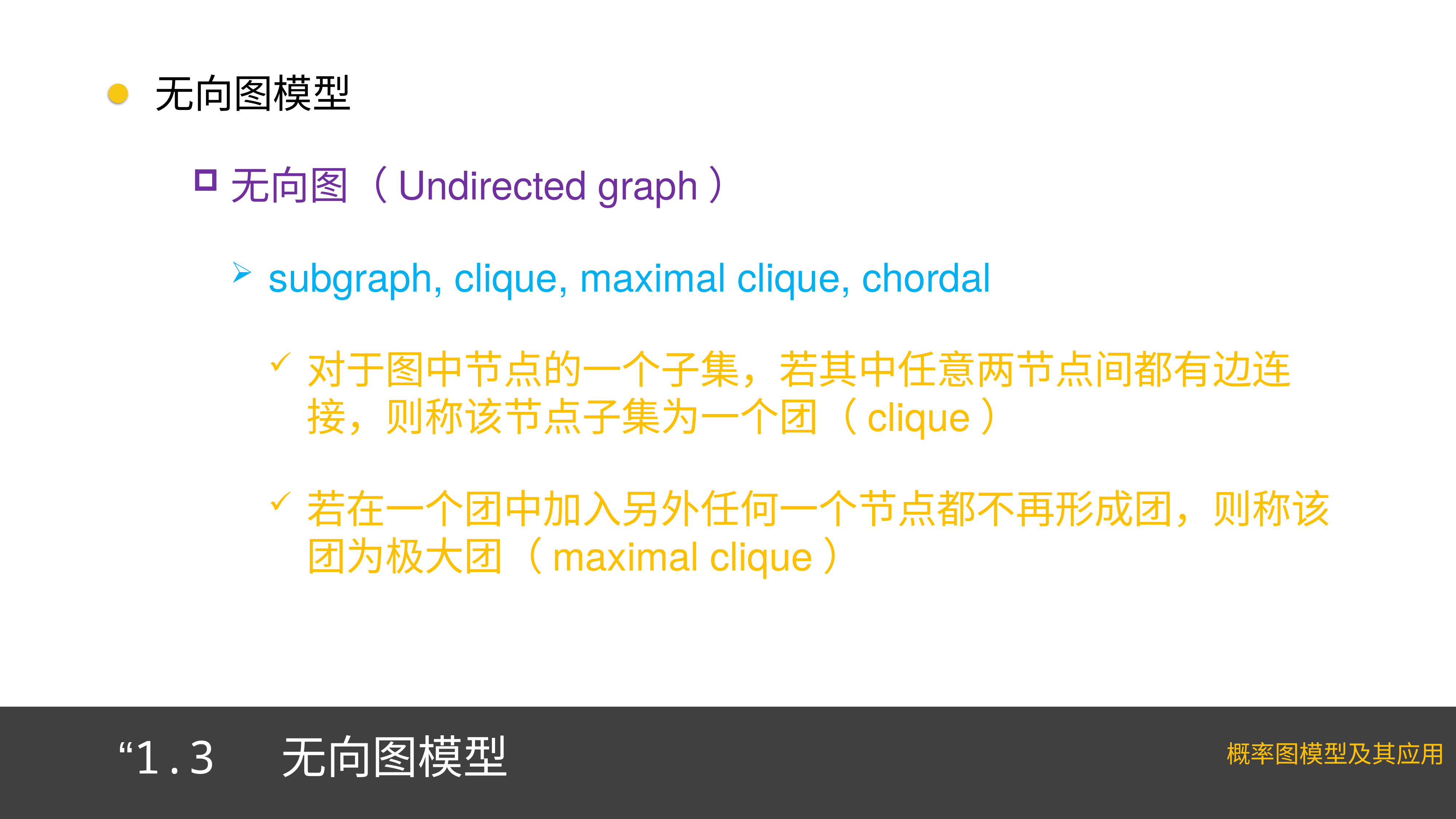

无向图模型
无向图（Undirected graph）
subgraph, clique, maximal clique, chordal
对于图中节点的一个子集，若其中任意两节点间都有边连接，则称该节点子集为一个团（clique）
若在一个团中加入另外任何一个节点都不再形成团，则称该团为极大团（maximal clique）

“1.3  无向图模型